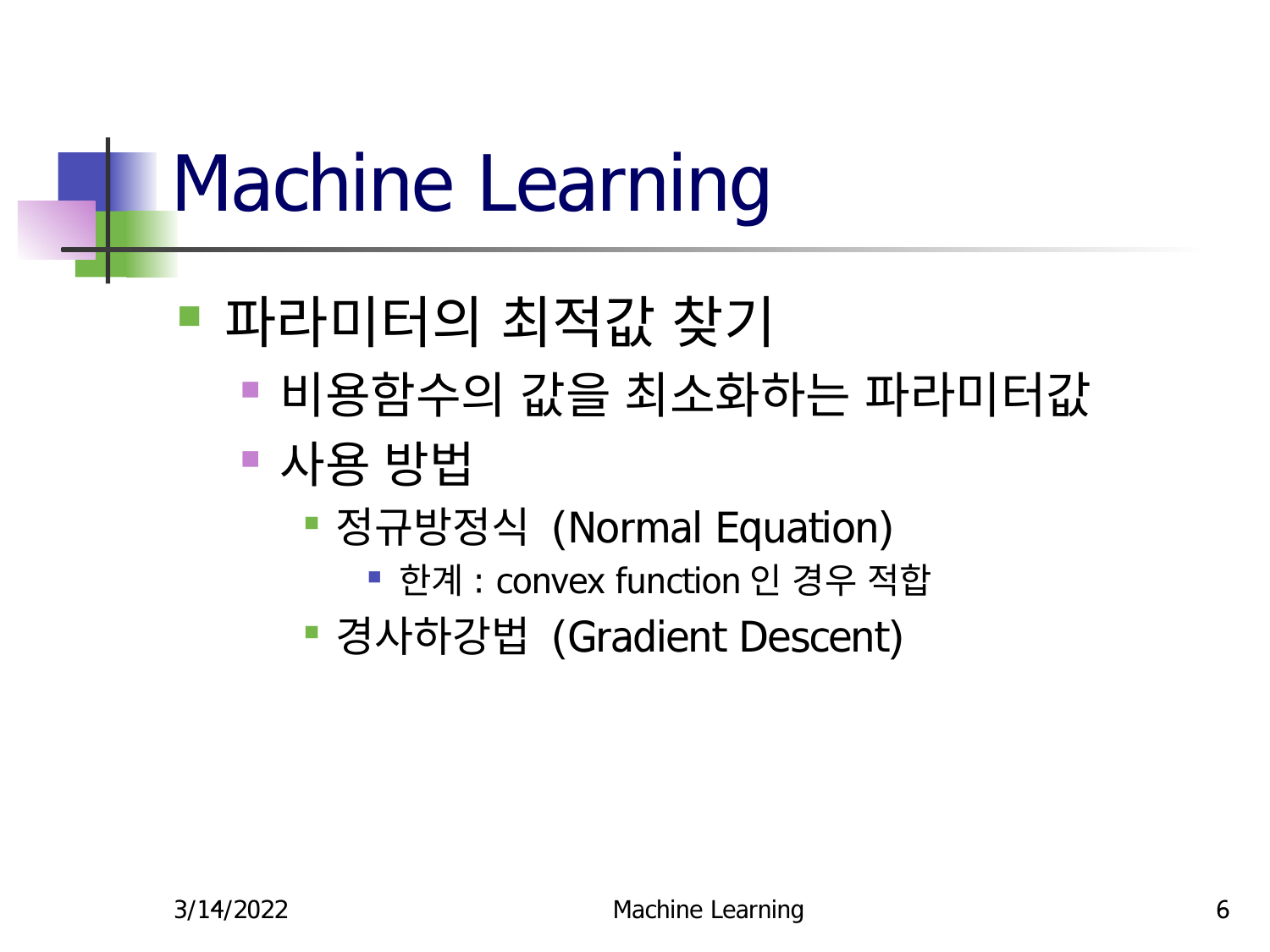

# Machine Learning
파라미터의 최적값 찾기
비용함수의 값을 최소화하는 파라미터값
사용 방법
정규방정식 (Normal Equation)
한계: convex function인 경우 적합
경사하강법 (Gradient Descent)
3/14/2022
Machine Learning
6